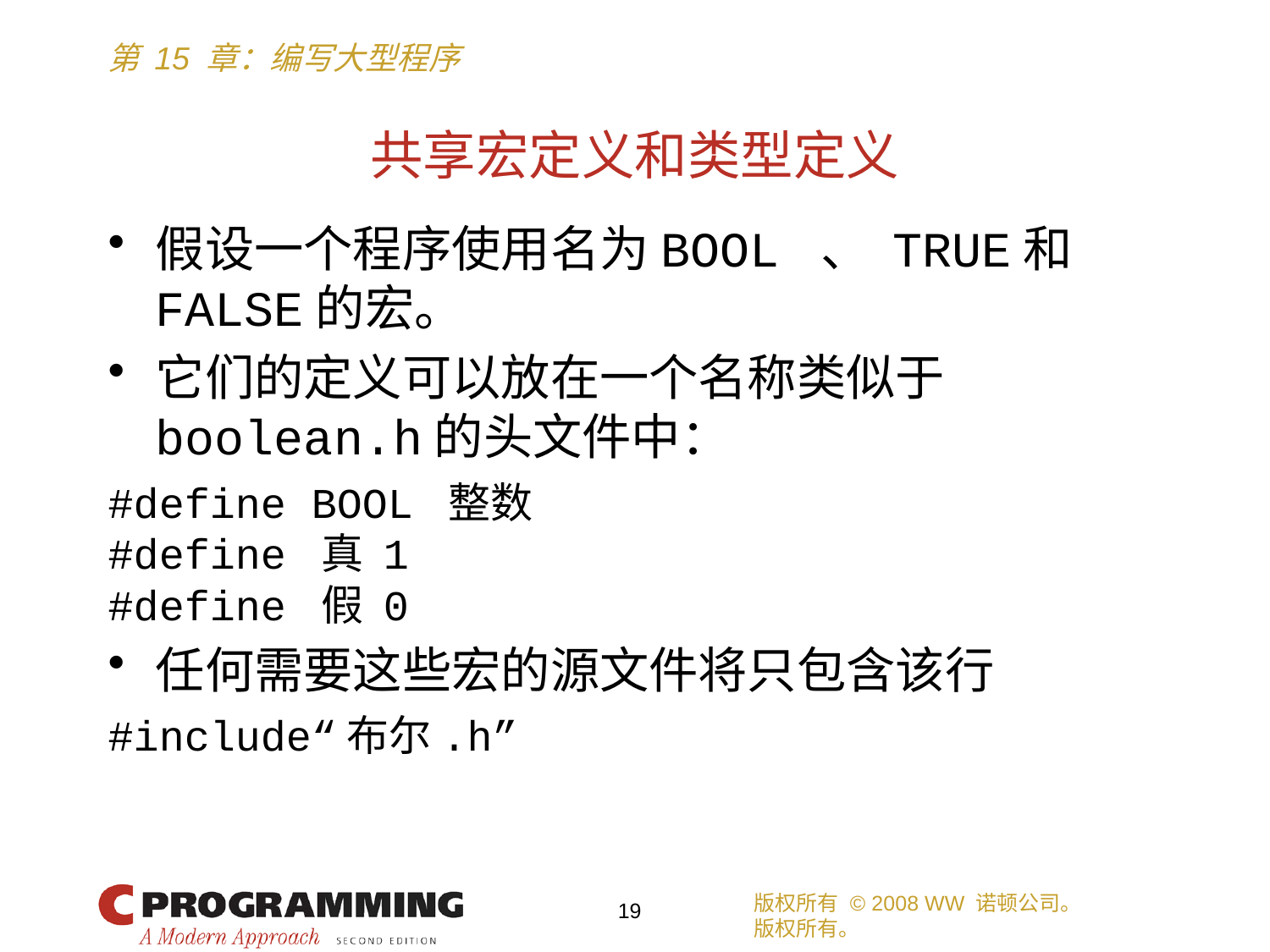

# 共享宏定义和类型定义
假设一个程序使用名为BOOL 、 TRUE和FALSE的宏。
它们的定义可以放在一个名称类似于boolean.h的头文件中：
#define BOOL 整数
#define 真 1
#define 假 0
任何需要这些宏的源文件将只包含该行
#include“布尔.h”
版权所有 © 2008 WW 诺顿公司。
版权所有。
19